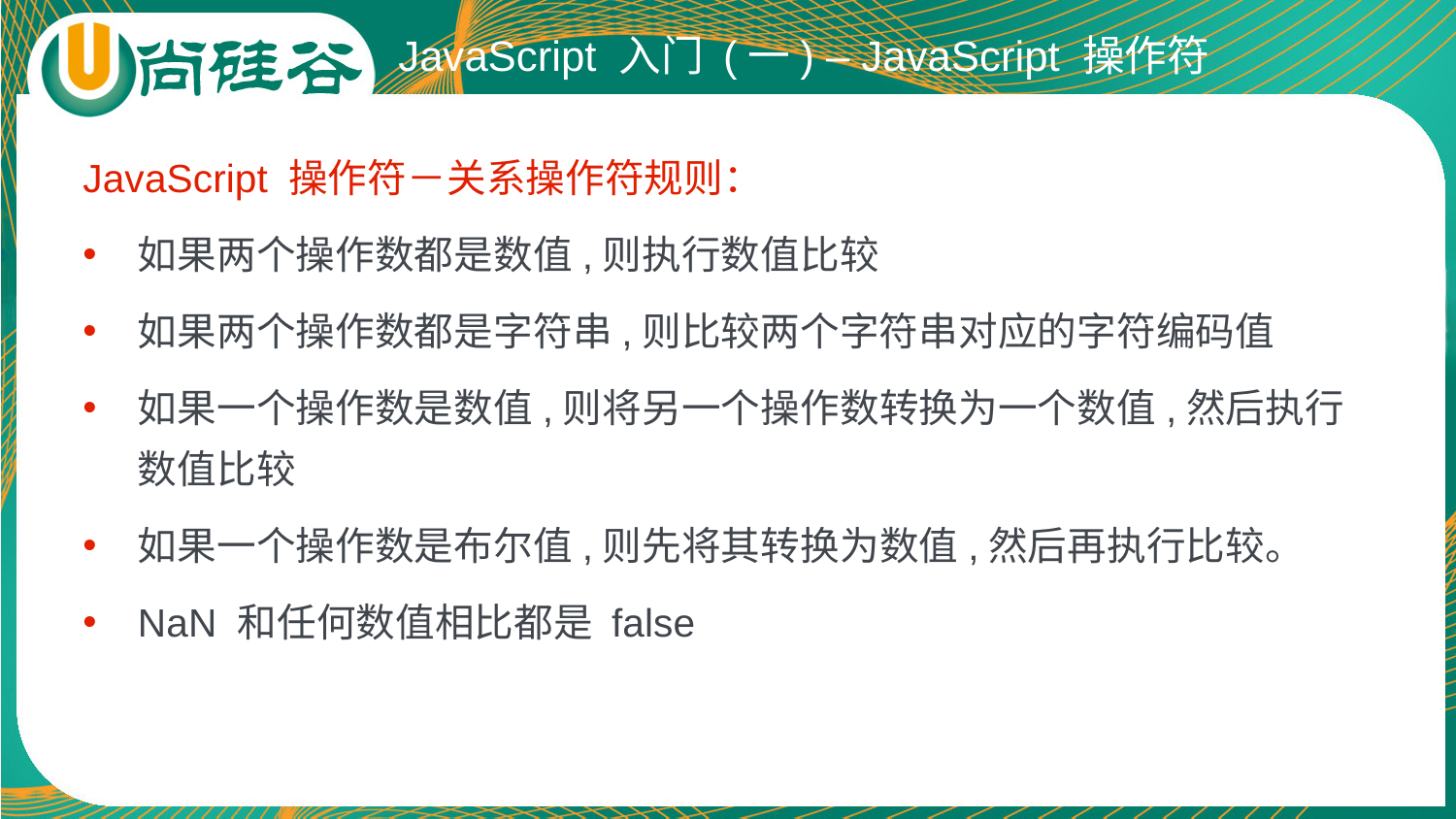

# JavaScript 入门 (一) – JavaScript 操作符
JavaScript 操作符－关系操作符规则：
如果两个操作数都是数值,则执行数值比较
如果两个操作数都是字符串,则比较两个字符串对应的字符编码值
如果一个操作数是数值,则将另一个操作数转换为一个数值,然后执行数值比较
如果一个操作数是布尔值,则先将其转换为数值,然后再执行比较。
NaN 和任何数值相比都是 false